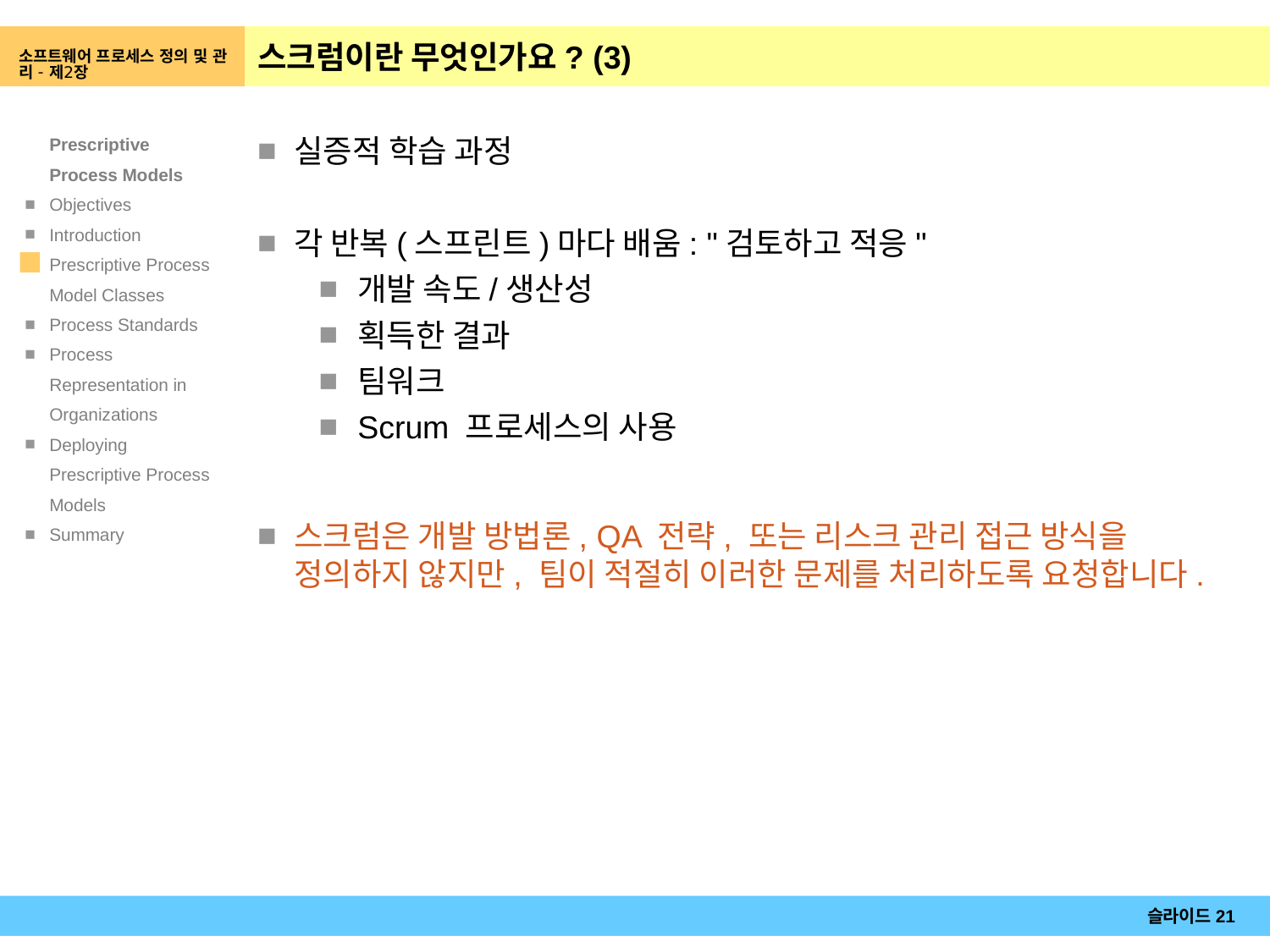

소프트웨어 프로세스 정의 및 관리 - 제2장
# 스크럼이란 무엇인가요? (3)
실증적 학습 과정

각 반복(스프린트)마다 배움: "검토하고 적응"
개발 속도/생산성
획득한 결과
팀워크
Scrum 프로세스의 사용

스크럼은 개발 방법론, QA 전략, 또는 리스크 관리 접근 방식을 정의하지 않지만, 팀이 적절히 이러한 문제를 처리하도록 요청합니다.

슬라이드21